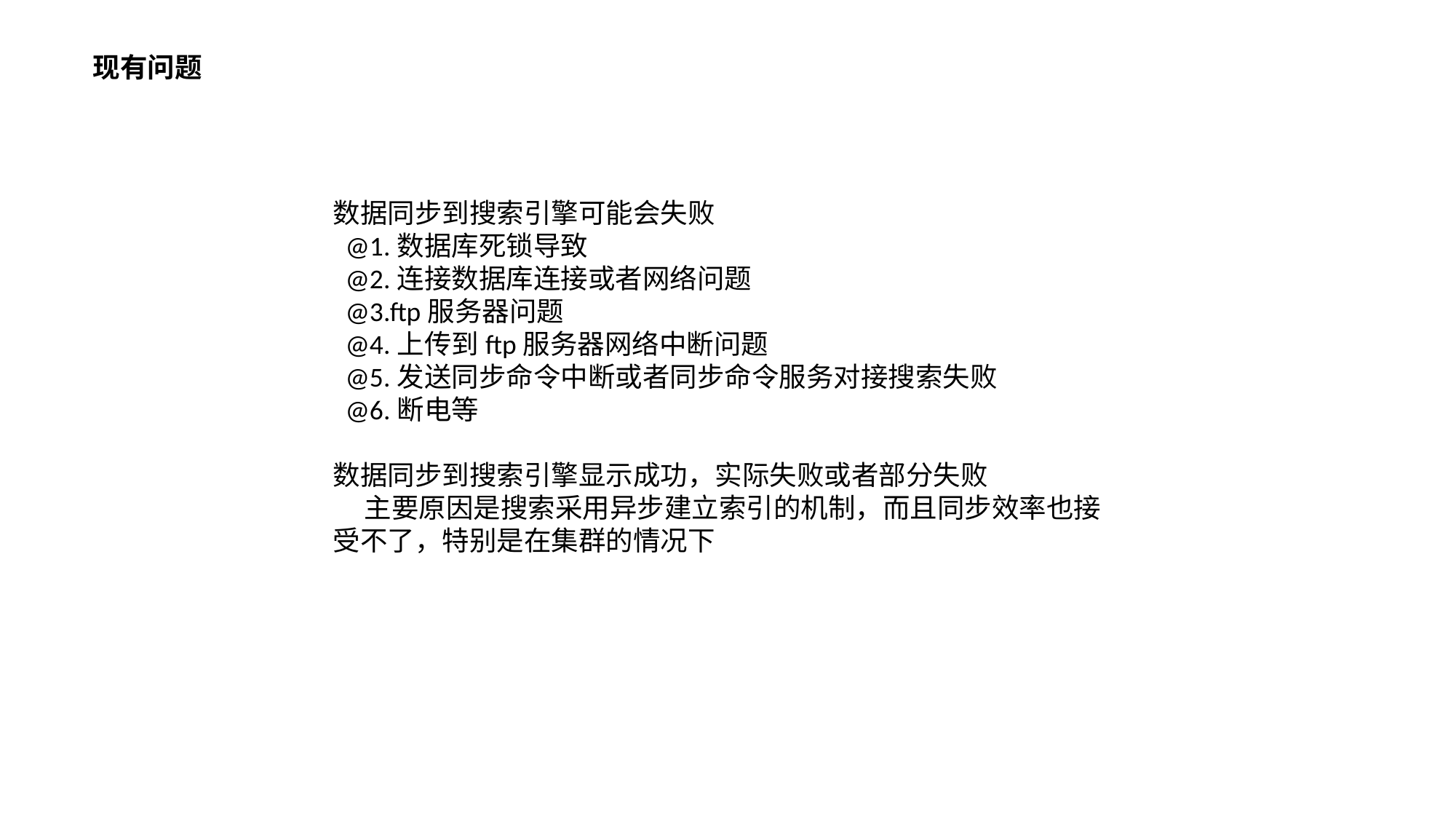

现有问题
数据同步到搜索引擎可能会失败
  @1.数据库死锁导致
  @2.连接数据库连接或者网络问题
  @3.ftp服务器问题
  @4.上传到ftp服务器网络中断问题
  @5.发送同步命令中断或者同步命令服务对接搜索失败
  @6.断电等

数据同步到搜索引擎显示成功，实际失败或者部分失败
    主要原因是搜索采用异步建立索引的机制，而且同步效率也接受不了，特别是在集群的情况下